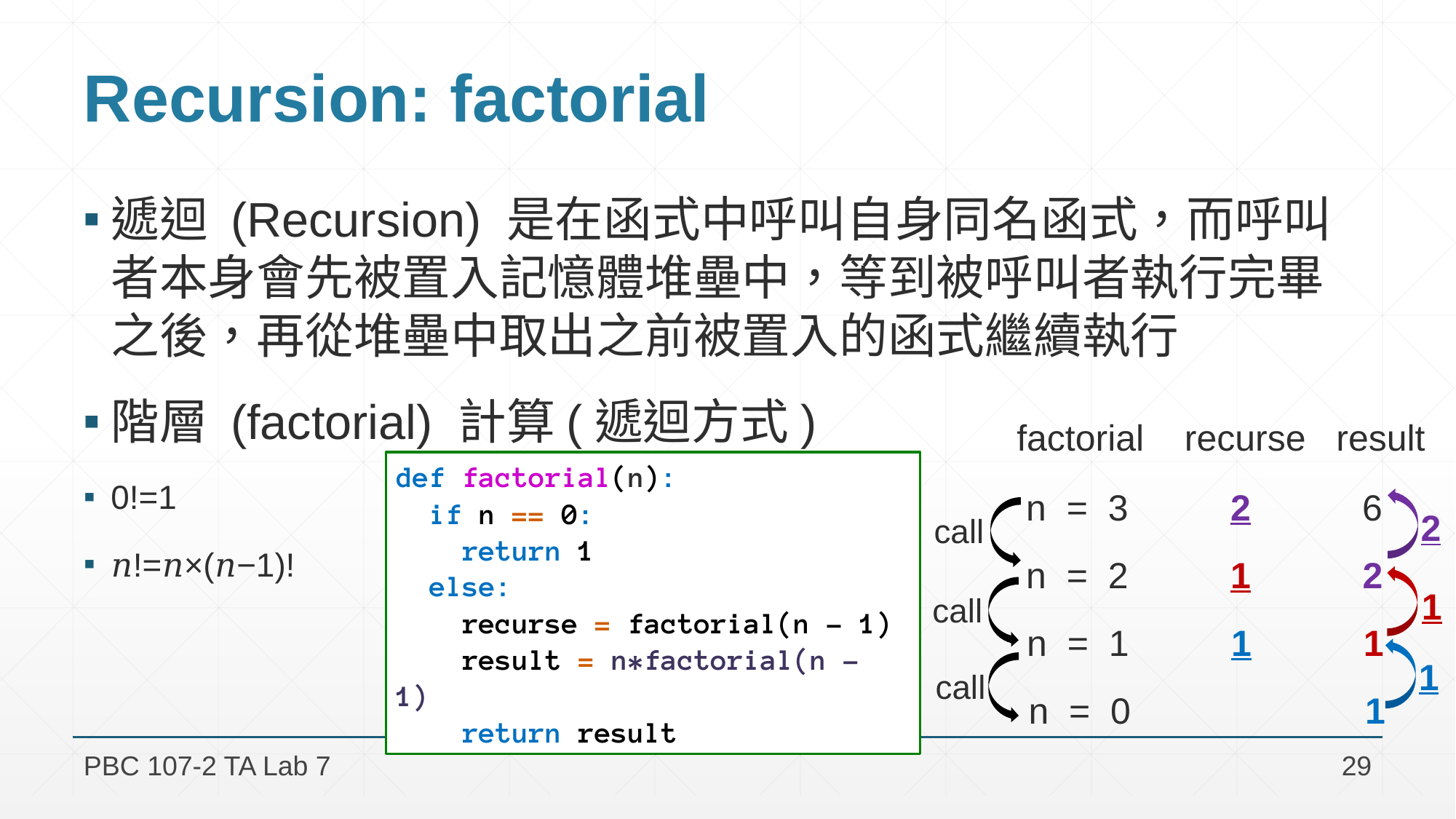

# Recursion: factorial
遞迴 (Recursion) 是在函式中呼叫自身同名函式，而呼叫者本身會先被置入記憶體堆壘中，等到被呼叫者執行完畢之後，再從堆壘中取出之前被置入的函式繼續執行
階層 (factorial) 計算(遞迴方式)
0!=1
𝑛!=𝑛×(𝑛−1)!

factorial    recurse   result
 n  =  3          2           6

2
call
 n  =  2          1           2

1
call
 n  =  1          1           1

1

call
 n  =  0                       1
def factorial(n):
  if n == 0:
    return 1
  else:
    recurse = factorial(n - 1)
    result = n*factorial(n - 1)
    return result
PBC 107-2 TA Lab 7
29